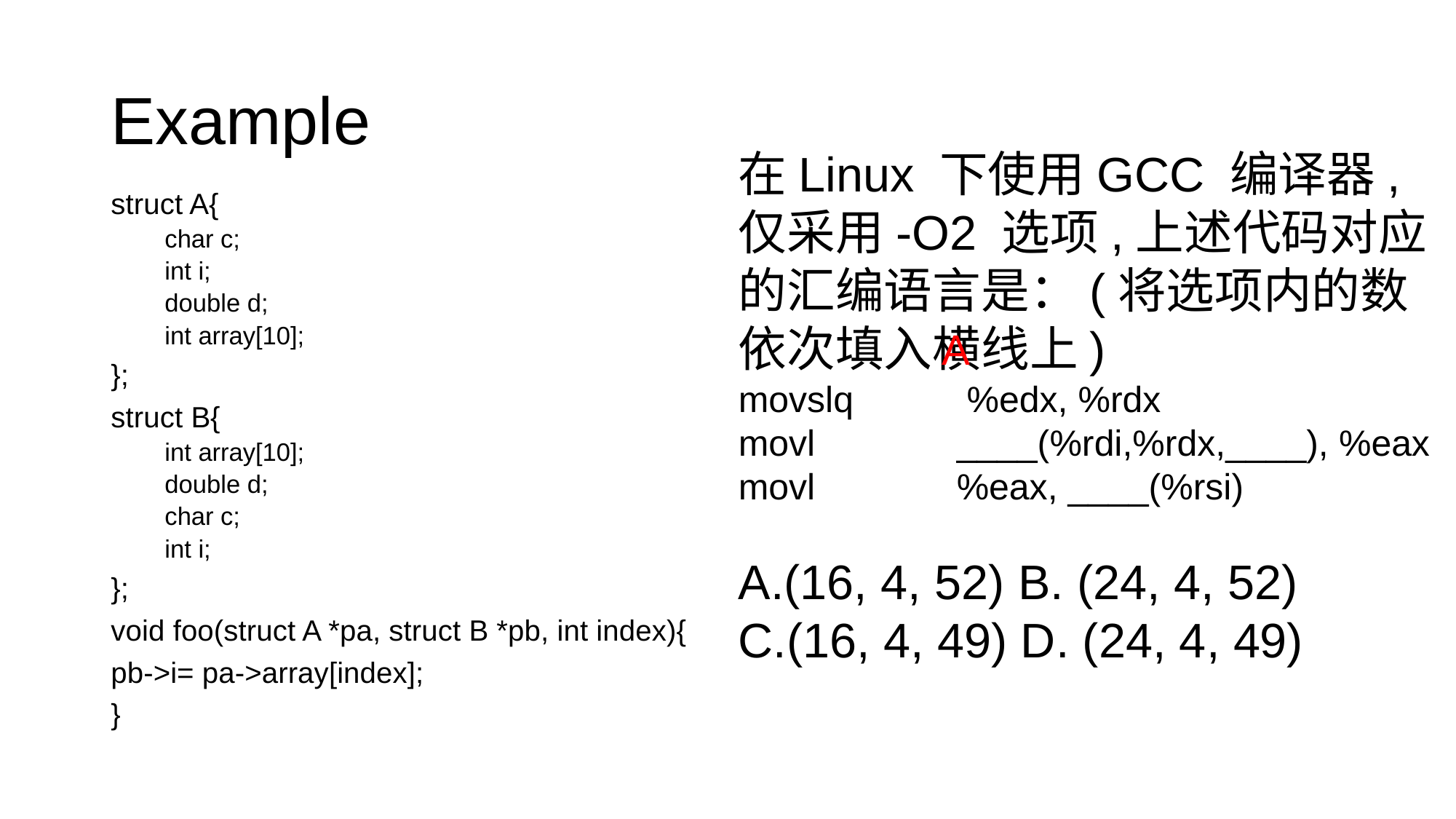

# Example
在Linux 下使用GCC 编译器,仅采用-O2 选项,上述代码对应的汇编语言是：(将选项内的数依次填入横线上)
movslq	 %edx, %rdx
movl		____(%rdi,%rdx,____), %eax
movl		%eax, ____(%rsi)

(16, 4, 52) B. (24, 4, 52)
C.(16, 4, 49) D. (24, 4, 49)
struct A{
char c;
int i;
double d;
int array[10];
};
struct B{
int array[10];
double d;
char c;
int i;
};
void foo(struct A *pa, struct B *pb, int index){
pb->i= pa->array[index];
}
A